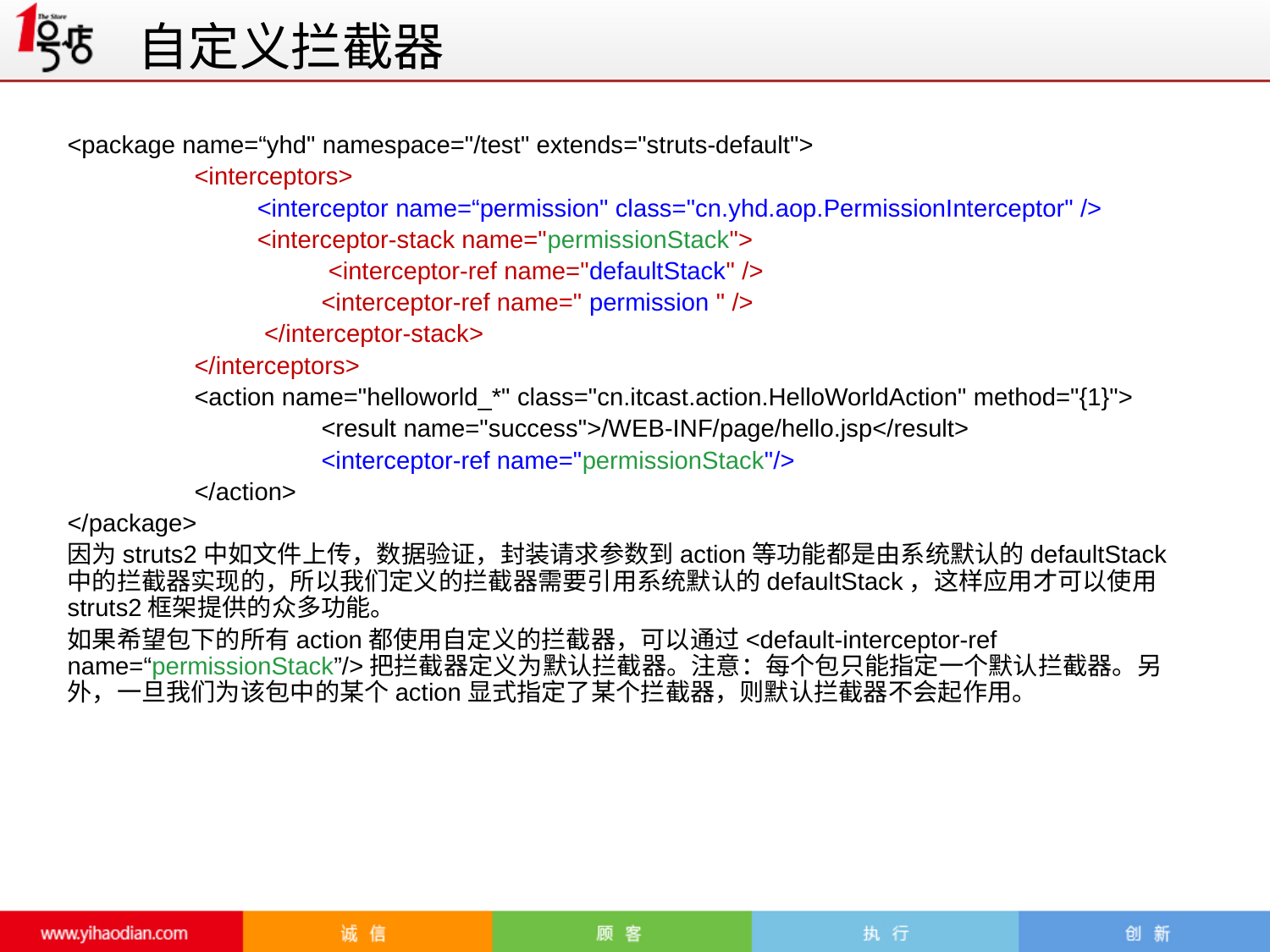

# 自定义拦截器
<package name=“yhd" namespace="/test" extends="struts-default">
	<interceptors>
 	         <interceptor name=“permission" class="cn.yhd.aop.PermissionInterceptor" />
 	         <interceptor-stack name="permissionStack">
 		 <interceptor-ref name="defaultStack" />
 		<interceptor-ref name=" permission " />
 	          </interceptor-stack>
 	</interceptors>
	<action name="helloworld_*" class="cn.itcast.action.HelloWorldAction" method="{1}">
		<result name="success">/WEB-INF/page/hello.jsp</result>
		<interceptor-ref name="permissionStack"/>
	</action>
</package>
因为struts2中如文件上传，数据验证，封装请求参数到action等功能都是由系统默认的defaultStack中的拦截器实现的，所以我们定义的拦截器需要引用系统默认的defaultStack，这样应用才可以使用struts2框架提供的众多功能。
如果希望包下的所有action都使用自定义的拦截器，可以通过<default-interceptor-ref name=“permissionStack”/>把拦截器定义为默认拦截器。注意：每个包只能指定一个默认拦截器。另外，一旦我们为该包中的某个action显式指定了某个拦截器，则默认拦截器不会起作用。